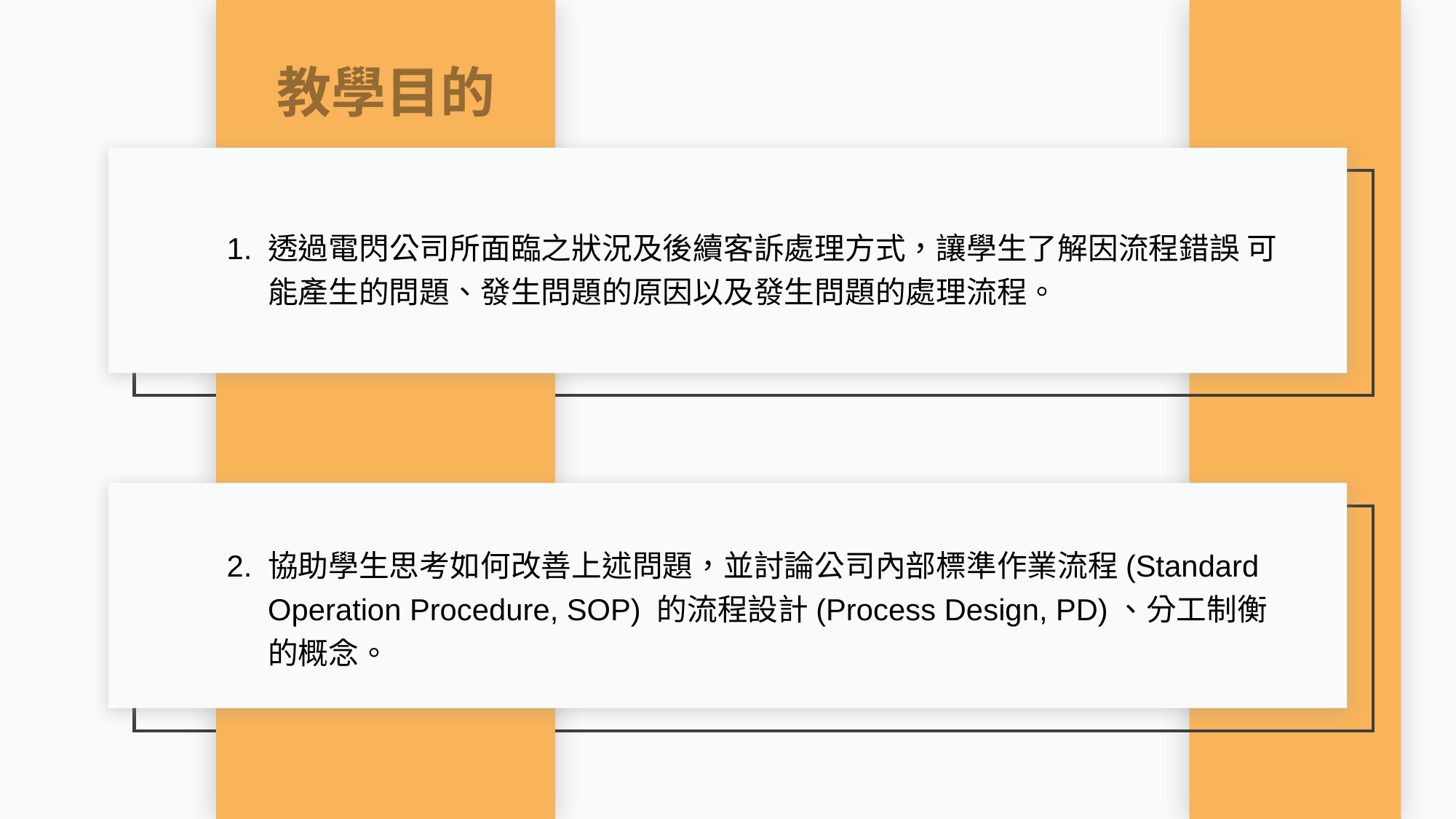

教學目的

透過電閃公司所面臨之狀況及後續客訴處理方式，讓學生了解因流程錯誤 可能產生的問題、發生問題的原因以及發生問題的處理流程。

協助學生思考如何改善上述問題，並討論公司內部標準作業流程(Standard Operation Procedure, SOP) 的流程設計(Process Design, PD)、分工制衡的概念。
7